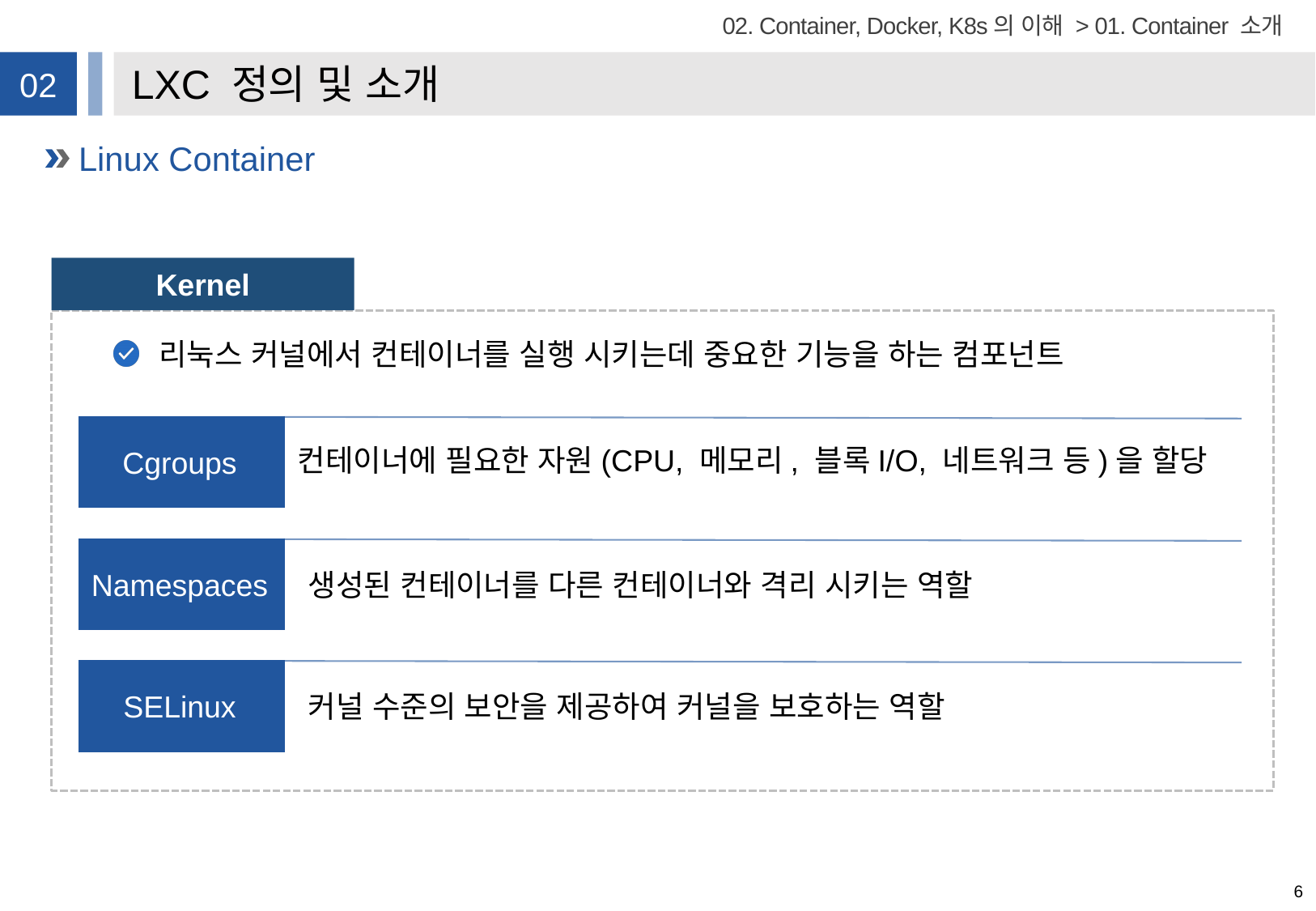

02. Container, Docker, K8s의 이해 > 01. Container 소개
# LXC 정의 및 소개
02
Linux Container
Kernel

리눅스 커널에서 컨테이너를 실행 시키는데 중요한 기능을 하는 컴포넌트

Cgroups
컨테이너에 필요한 자원(CPU, 메모리, 블록I/O, 네트워크 등)을 할당

   생성된 컨테이너를 다른 컨테이너와 격리 시키는 역할
Namespaces

   커널 수준의 보안을 제공하여 커널을 보호하는 역할
SELinux
6